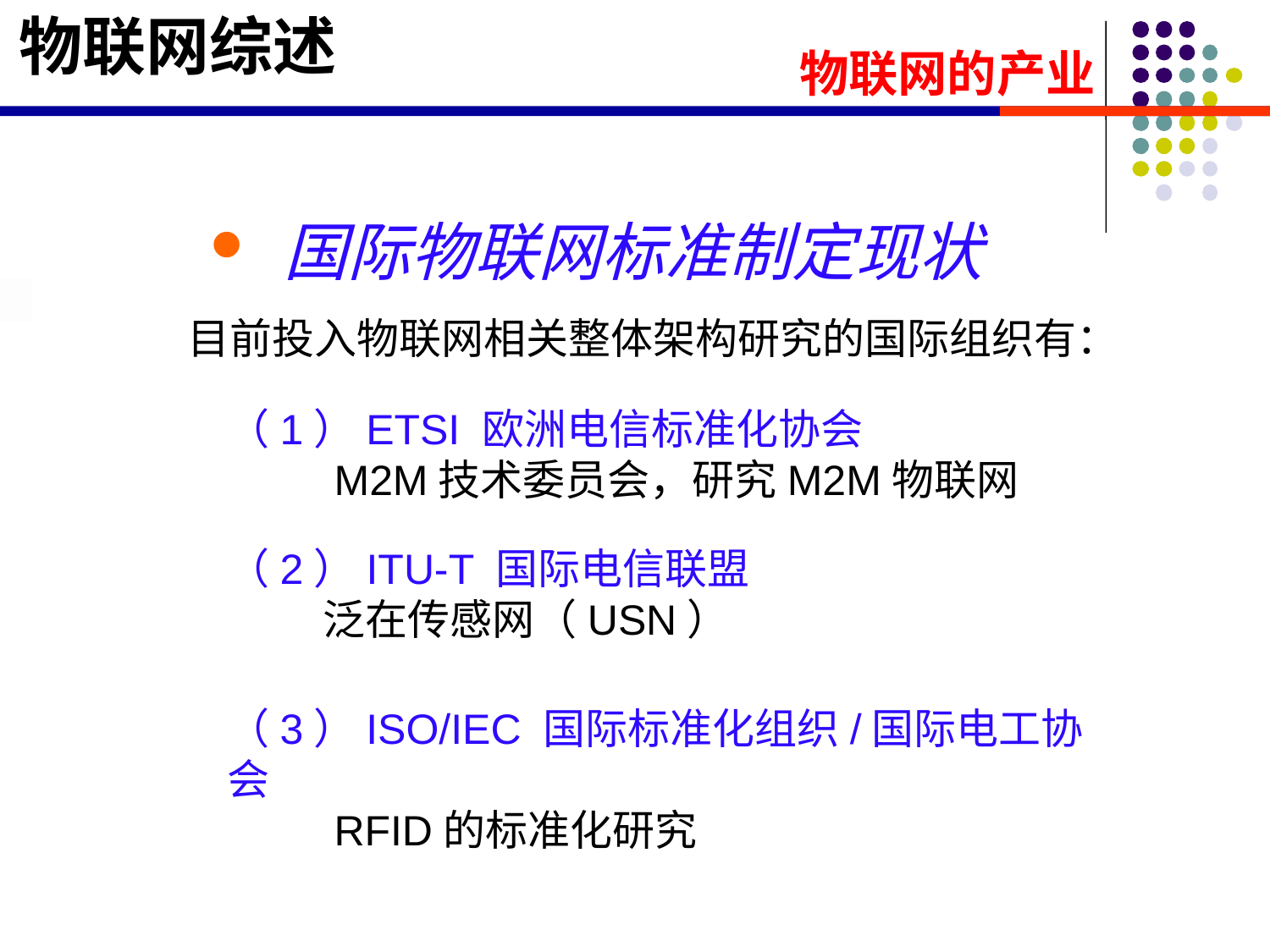

物联网综述
物联网的产业

 国际物联网标准制定现状

目前投入物联网相关整体架构研究的国际组织有：
（1）ETSI 欧洲电信标准化协会
         M2M技术委员会，研究M2M物联网
（2）ITU-T 国际电信联盟
         泛在传感网（USN）
（3）ISO/IEC 国际标准化组织/国际电工协会
         RFID的标准化研究